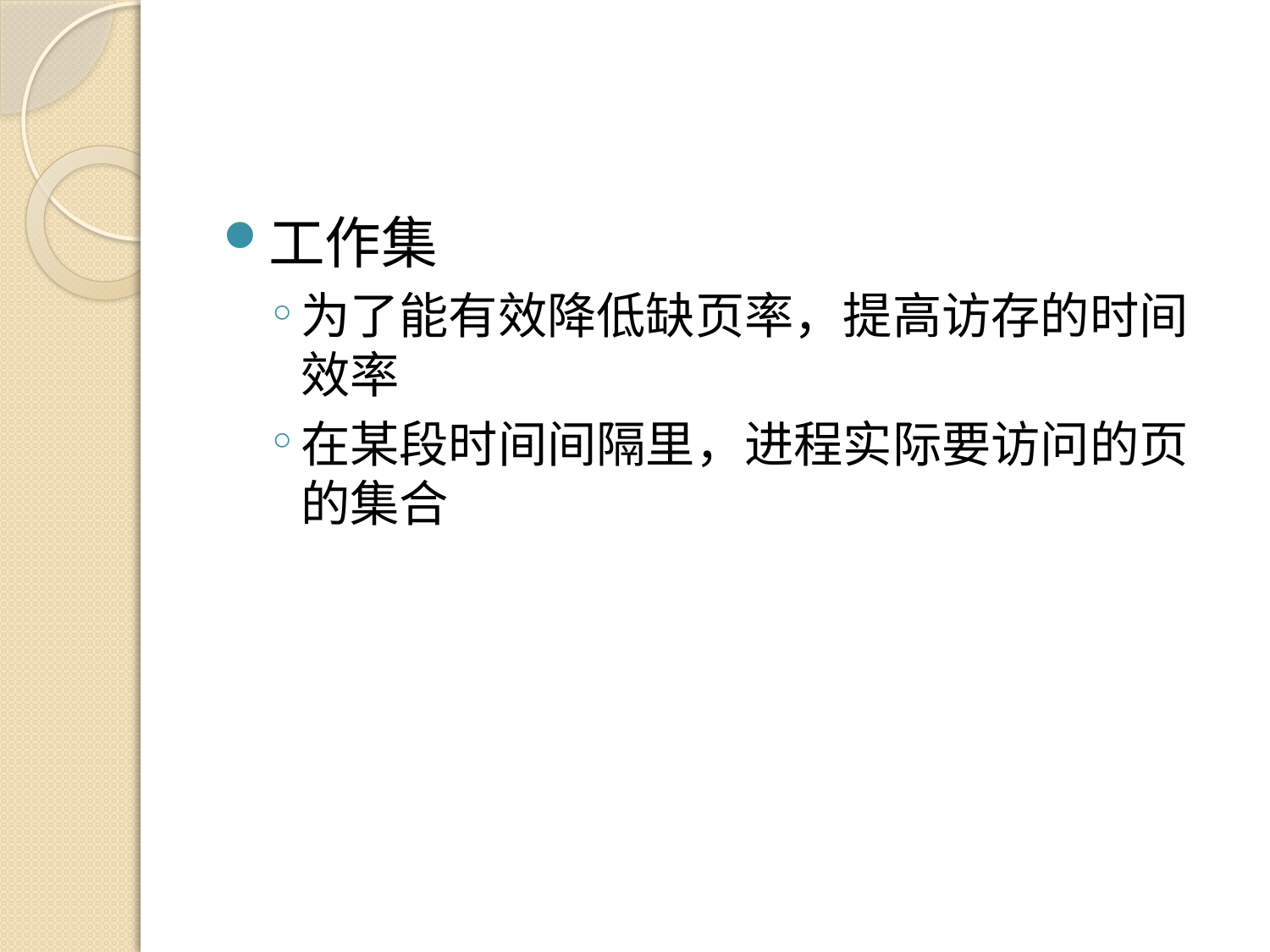

#
工作集
为了能有效降低缺页率，提高访存的时间效率
在某段时间间隔里，进程实际要访问的页的集合